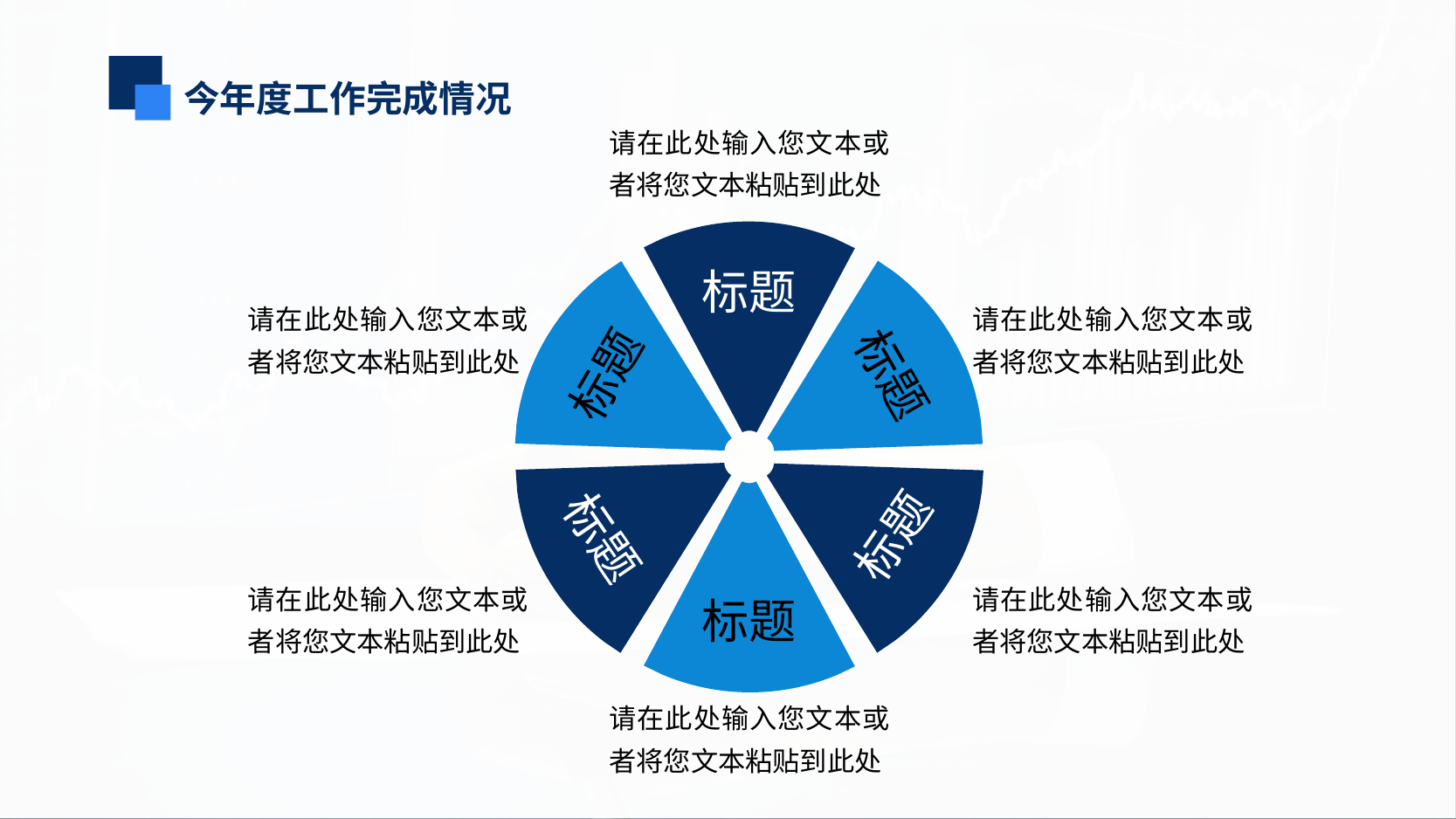

今年度工作完成情况

请在此处输入您文本或者将您文本粘贴到此处
标题
请在此处输入您文本或者将您文本粘贴到此处
请在此处输入您文本或者将您文本粘贴到此处
标题
标题
标题
标题
标题
请在此处输入您文本或者将您文本粘贴到此处
请在此处输入您文本或者将您文本粘贴到此处
请在此处输入您文本或者将您文本粘贴到此处